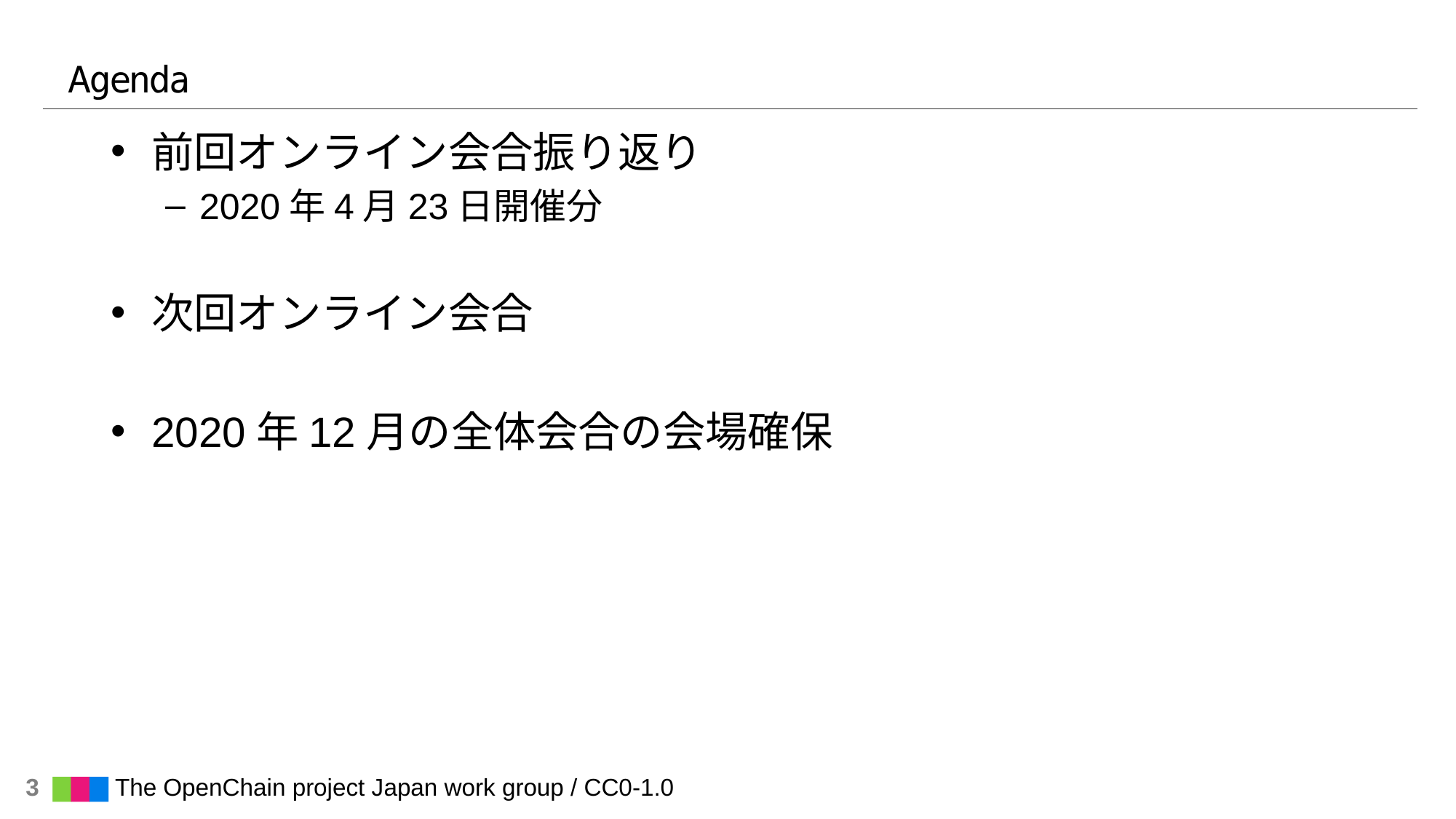

# Agenda
前回オンライン会合振り返り
2020年4月23日開催分

次回オンライン会合

2020年12月の全体会合の会場確保